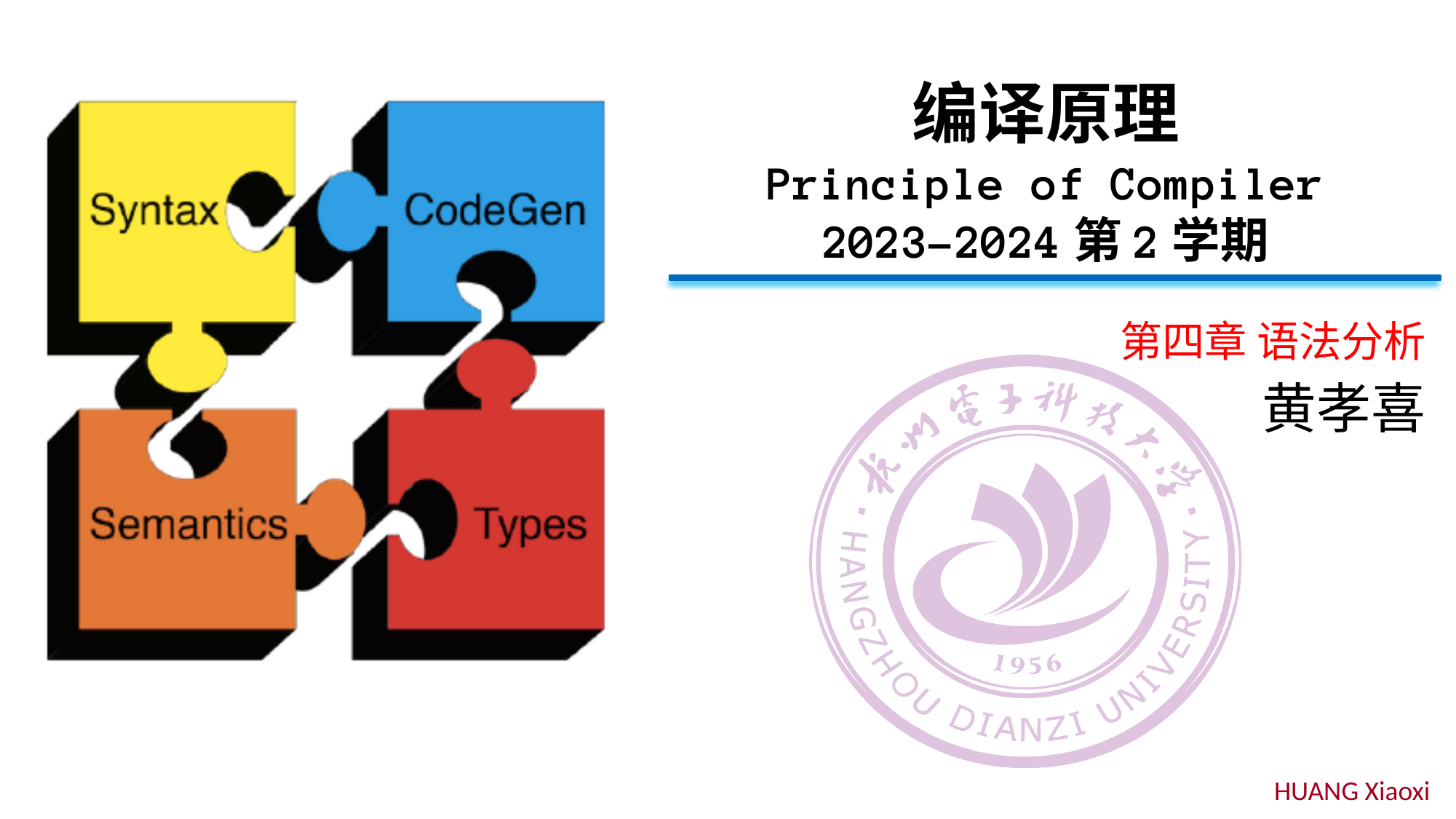

# 编译原理 Principle of Compiler 2023-2024第2学期
第四章 语法分析
黄孝喜